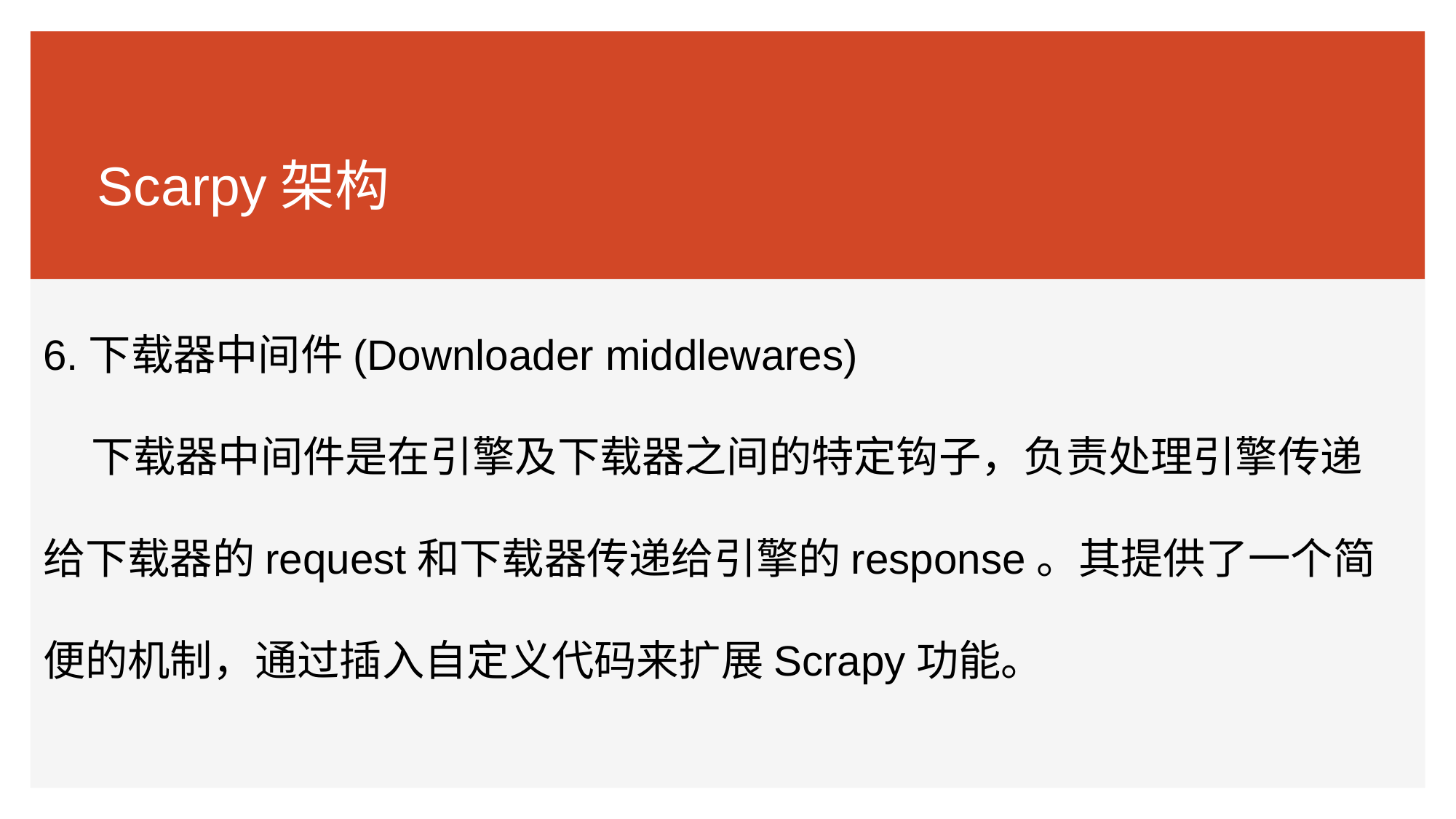

# Scarpy架构
6.下载器中间件(Downloader middlewares)
    下载器中间件是在引擎及下载器之间的特定钩子，负责处理引擎传递给下载器的request和下载器传递给引擎的response。其提供了一个简便的机制，通过插入自定义代码来扩展Scrapy功能。